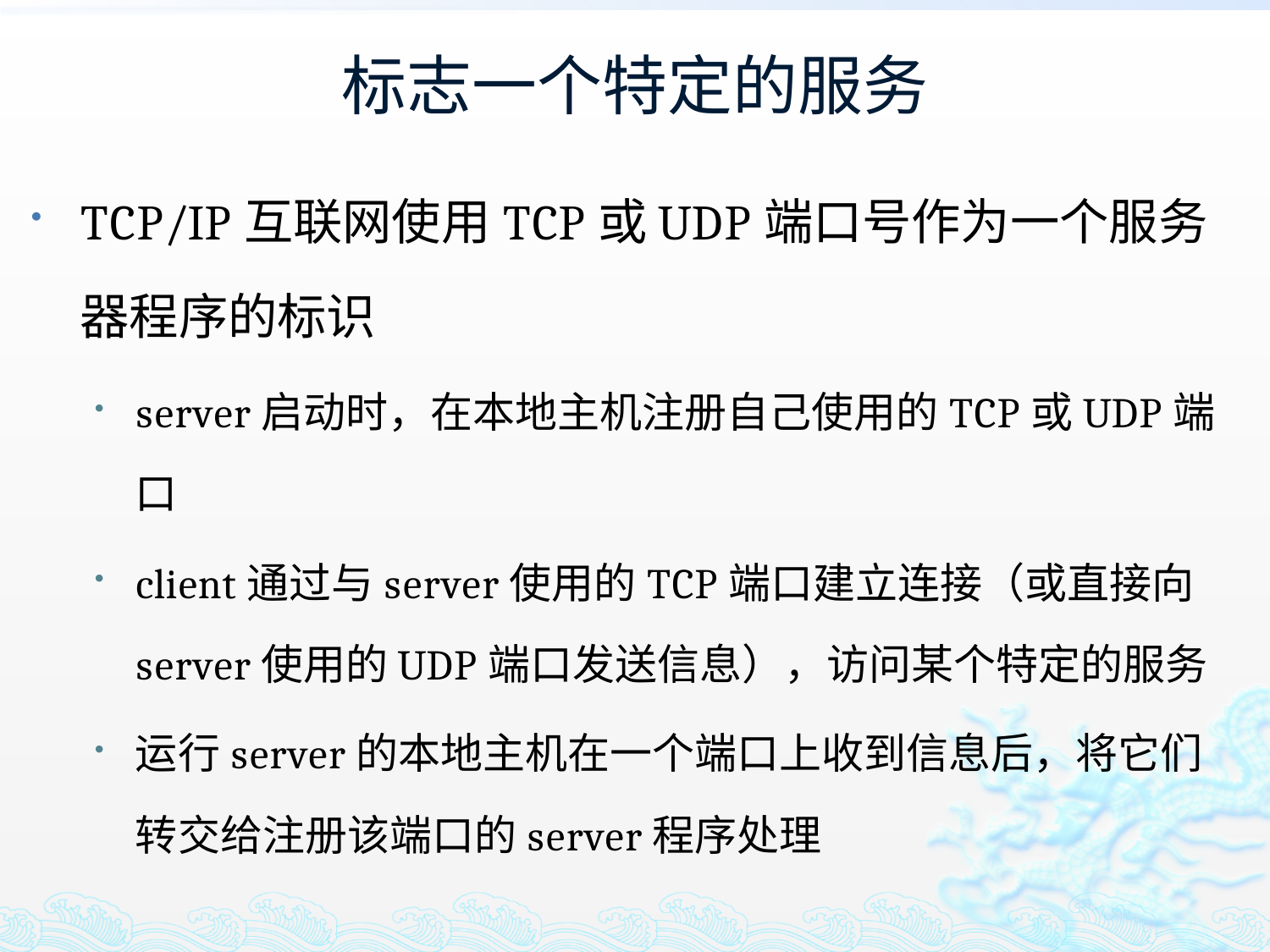

# 标志一个特定的服务
TCP/IP互联网使用TCP或UDP端口号作为一个服务器程序的标识
server启动时，在本地主机注册自己使用的TCP或UDP端口
client通过与server使用的TCP端口建立连接（或直接向server使用的UDP端口发送信息），访问某个特定的服务
运行server的本地主机在一个端口上收到信息后，将它们转交给注册该端口的server程序处理